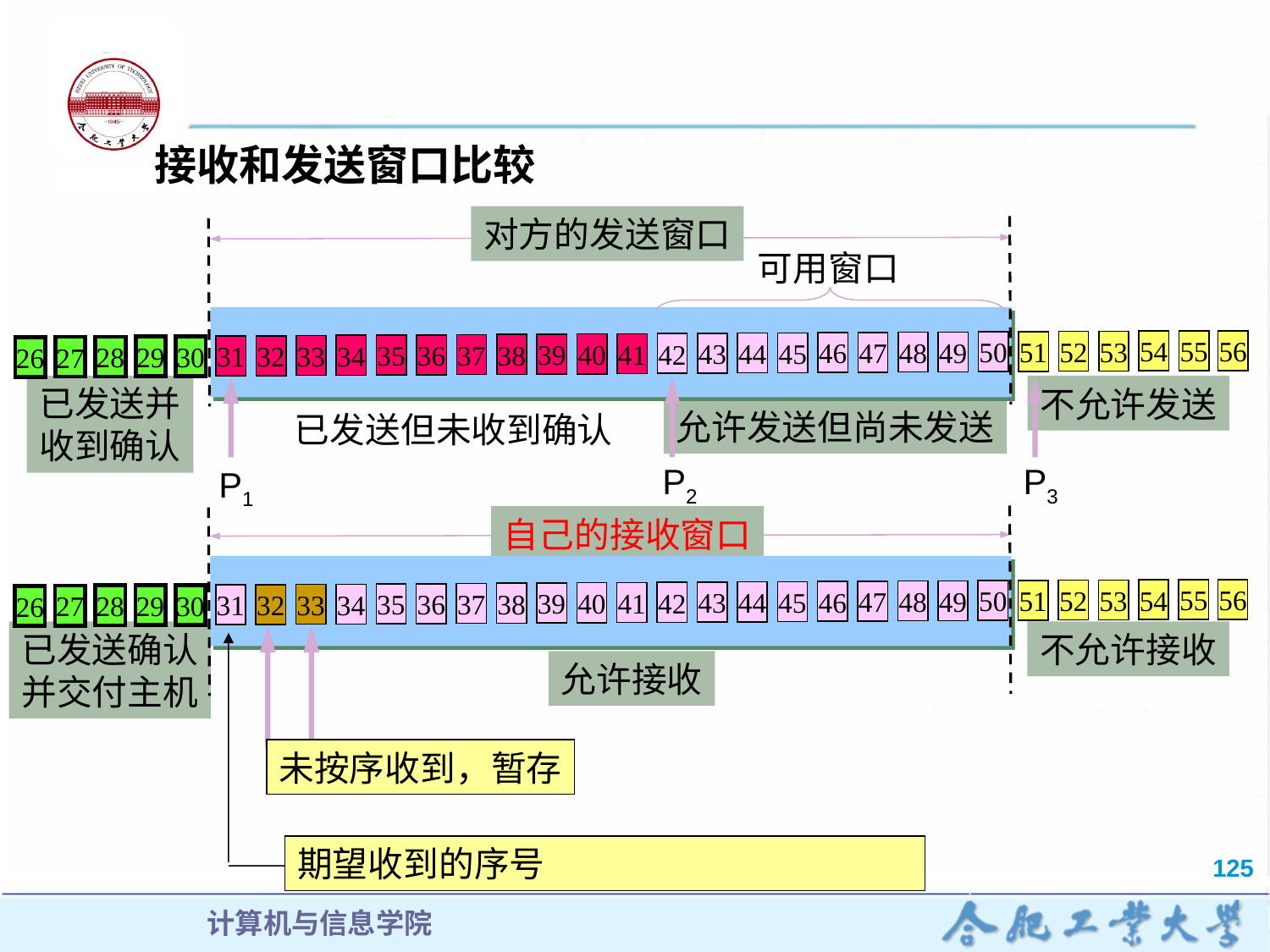

接收和发送窗口比较
对方的发送窗口

可用窗口

55
56
54
53
52
51
50
49
48
47
46
45
44
43
42
41
40
39
38
37
36
35
34
33
32
31
30
29
28
27
26
已发送并
收到确认
不允许发送

允许发送但尚未发送
已发送但未收到确认
P2
P3
P1

自己的接收窗口

55
56
54
53
52
51
50
49
48
47
46
45
44
43
42
41
40
39
38
37
36
35
34
33
32
31
30
29
28
27
26
已发送确认
并交付主机
不允许接收

未按序收到，暂存

允许接收
期望收到的序号